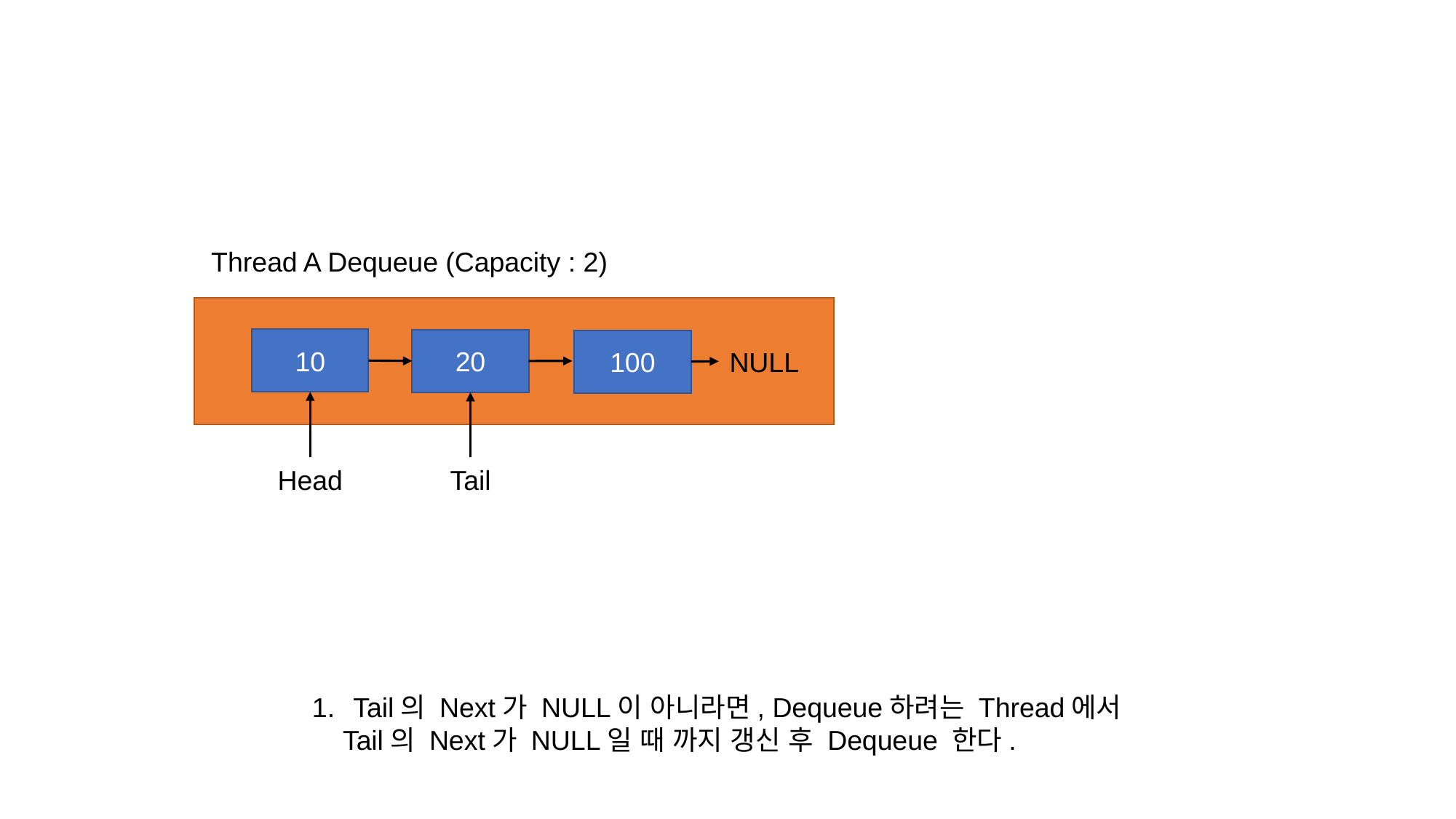

Thread A Dequeue (Capacity : 2)

20
Head
Tail
10
100
NULL
Tail의 Next가 NULL이 아니라면, Dequeue하려는 Thread에서
    Tail의 Next가 NULL일 때 까지 갱신 후 Dequeue 한다.